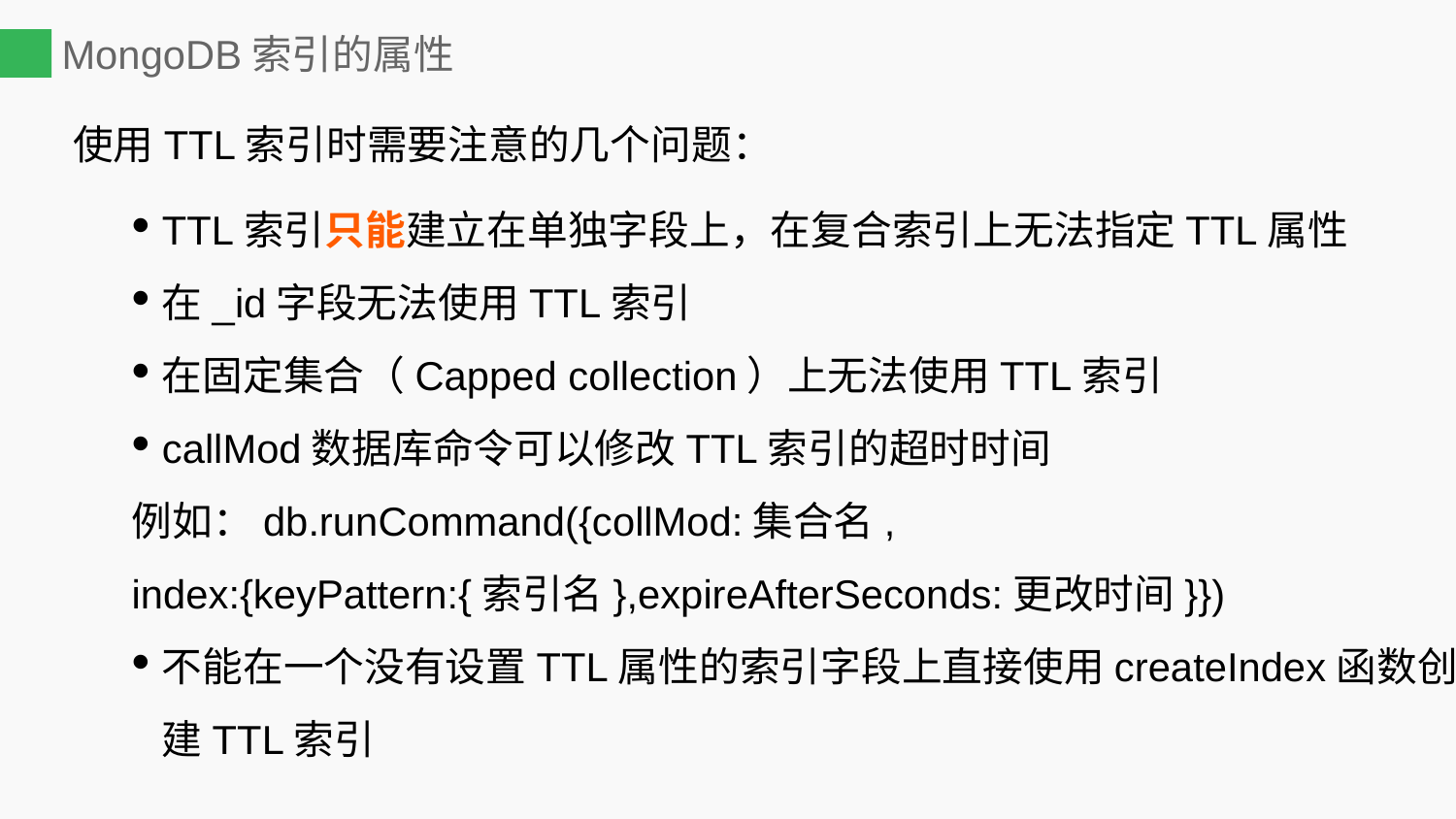

# MongoDB索引的属性
使用TTL索引时需要注意的几个问题：

TTL索引只能建立在单独字段上，在复合索引上无法指定TTL属性
在_id字段无法使用TTL索引
在固定集合（Capped collection）上无法使用TTL索引
callMod数据库命令可以修改TTL索引的超时时间
例如：db.runCommand({collMod:集合名,
index:{keyPattern:{索引名},expireAfterSeconds:更改时间}})
不能在一个没有设置TTL属性的索引字段上直接使用createIndex函数创建TTL索引